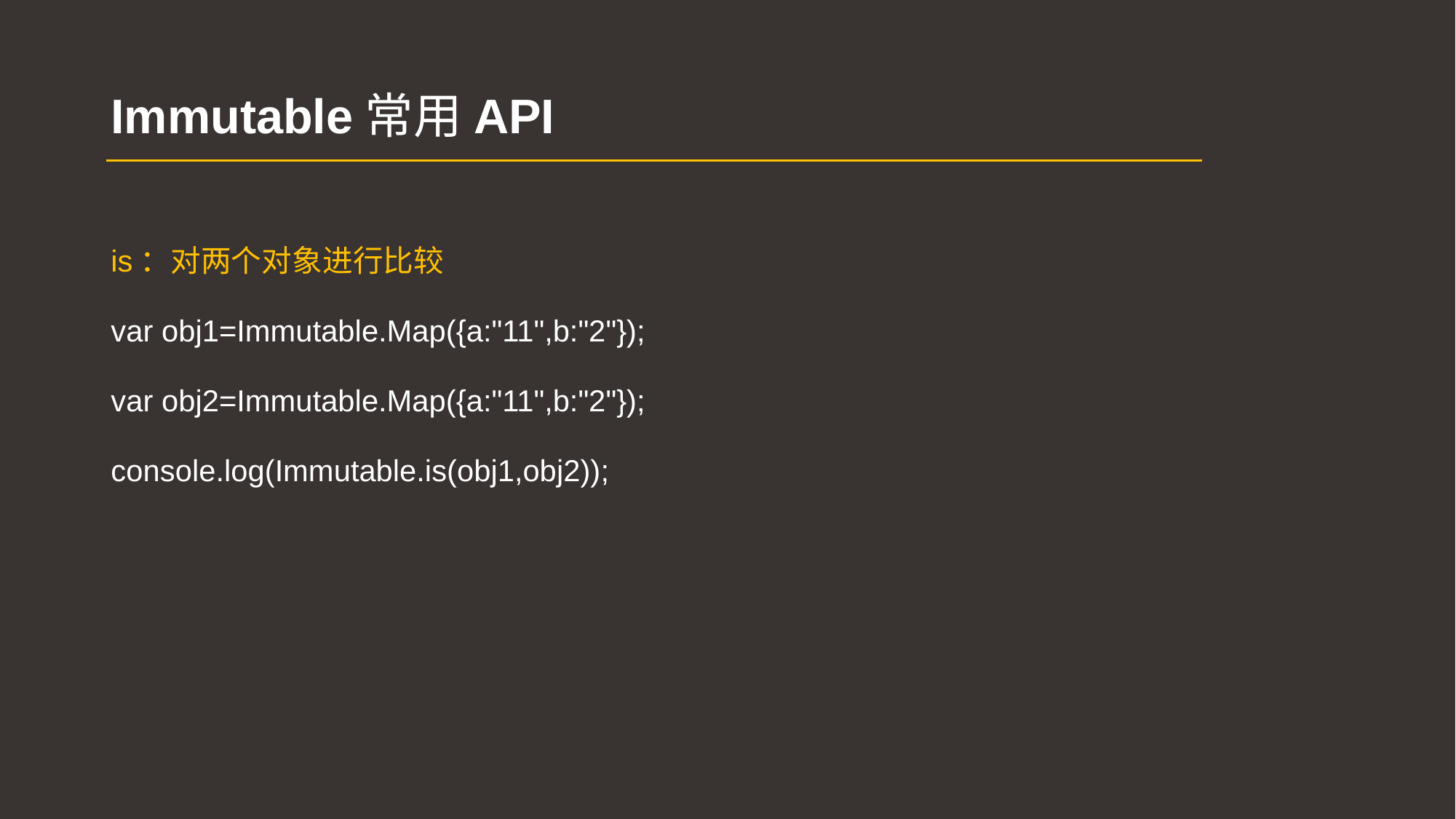

# Immutable常用API
is：对两个对象进行比较
var obj1=Immutable.Map({a:"11",b:"2"});
var obj2=Immutable.Map({a:"11",b:"2"});
console.log(Immutable.is(obj1,obj2));